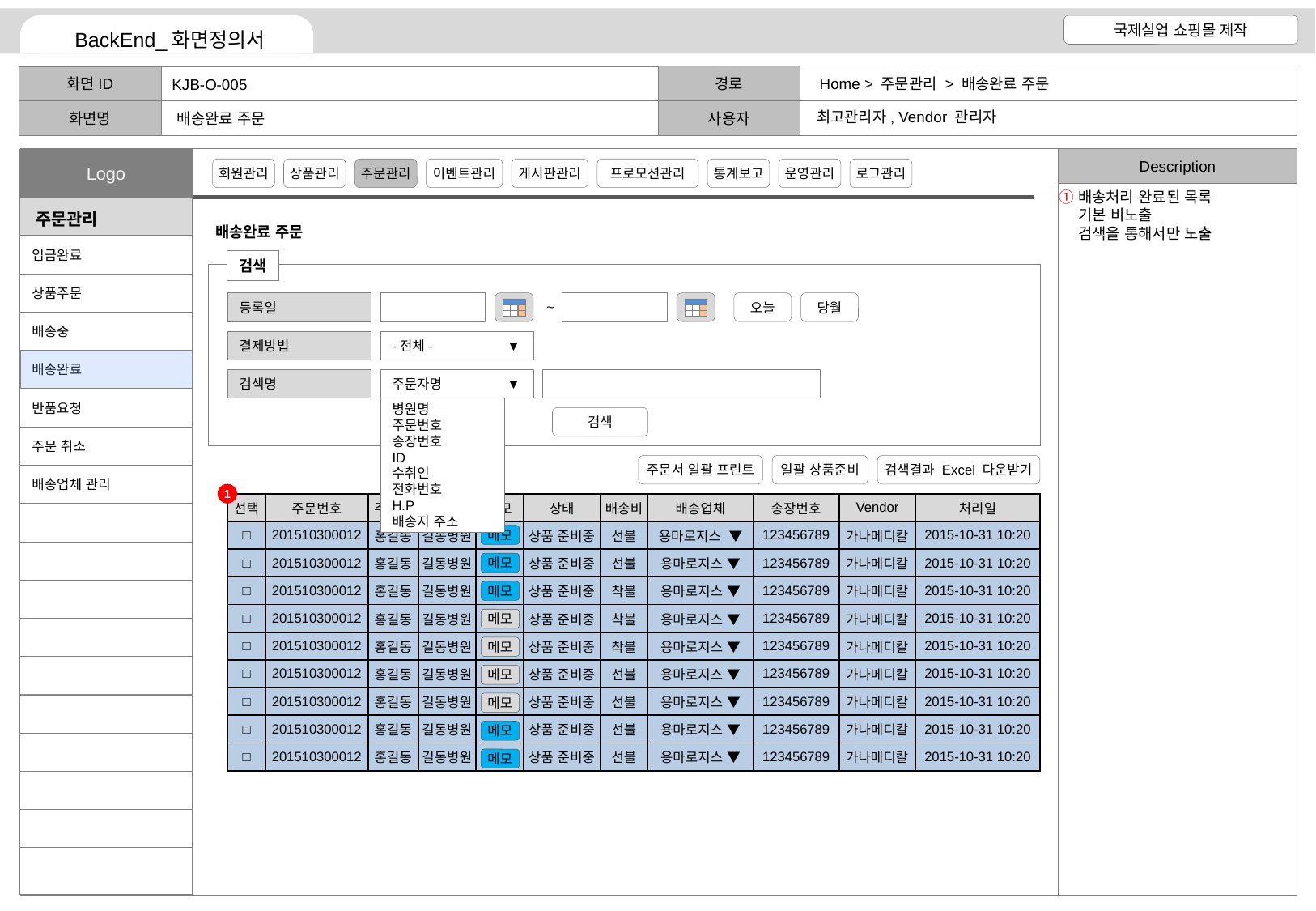

Home > 주문관리 > 배송완료 주문
KJB-O-005
최고관리자, Vendor 관리자
배송완료 주문
배송처리 완료된 목록
기본 비노출
검색을 통해서만 노출
배송완료 주문
검색

등록일

~

오늘
당월
결제방법
-전체-
▼

검색명
주문자명
▼

병원명
주문번호
송장번호
ID
수취인
전화번호
H.P
배송지 주소
검색
주문서 일괄 프린트
일괄 상품준비
검색결과 Excel 다운받기
1
| 선택 | 주문번호 | 주문자 | 병원명 | 메모 | 상태 | 배송비 | 배송업체 | 송장번호 | Vendor | 처리일 |
| --- | --- | --- | --- | --- | --- | --- | --- | --- | --- | --- |
| □ | 201510300012 | 홍길동 | 길동병원 |  | 상품 준비중 | 선불 | 용마로지스 ▼ | 123456789 | 가나메디칼 | 2015-10-31 10:20 |
| □ | 201510300012 | 홍길동 | 길동병원 |  | 상품 준비중 | 선불 | 용마로지스 ▼ | 123456789 | 가나메디칼 | 2015-10-31 10:20 |
| □ | 201510300012 | 홍길동 | 길동병원 |  | 상품 준비중 | 착불 | 용마로지스 ▼ | 123456789 | 가나메디칼 | 2015-10-31 10:20 |
| □ | 201510300012 | 홍길동 | 길동병원 |  | 상품 준비중 | 착불 | 용마로지스 ▼ | 123456789 | 가나메디칼 | 2015-10-31 10:20 |
| □ | 201510300012 | 홍길동 | 길동병원 |  | 상품 준비중 | 착불 | 용마로지스 ▼ | 123456789 | 가나메디칼 | 2015-10-31 10:20 |
| □ | 201510300012 | 홍길동 | 길동병원 |  | 상품 준비중 | 선불 | 용마로지스 ▼ | 123456789 | 가나메디칼 | 2015-10-31 10:20 |
| □ | 201510300012 | 홍길동 | 길동병원 |  | 상품 준비중 | 선불 | 용마로지스 ▼ | 123456789 | 가나메디칼 | 2015-10-31 10:20 |
| □ | 201510300012 | 홍길동 | 길동병원 |  | 상품 준비중 | 선불 | 용마로지스 ▼ | 123456789 | 가나메디칼 | 2015-10-31 10:20 |
| □ | 201510300012 | 홍길동 | 길동병원 |  | 상품 준비중 | 선불 | 용마로지스 ▼ | 123456789 | 가나메디칼 | 2015-10-31 10:20 |
메모
메모
메모
메모
메모
메모
메모
메모
메모